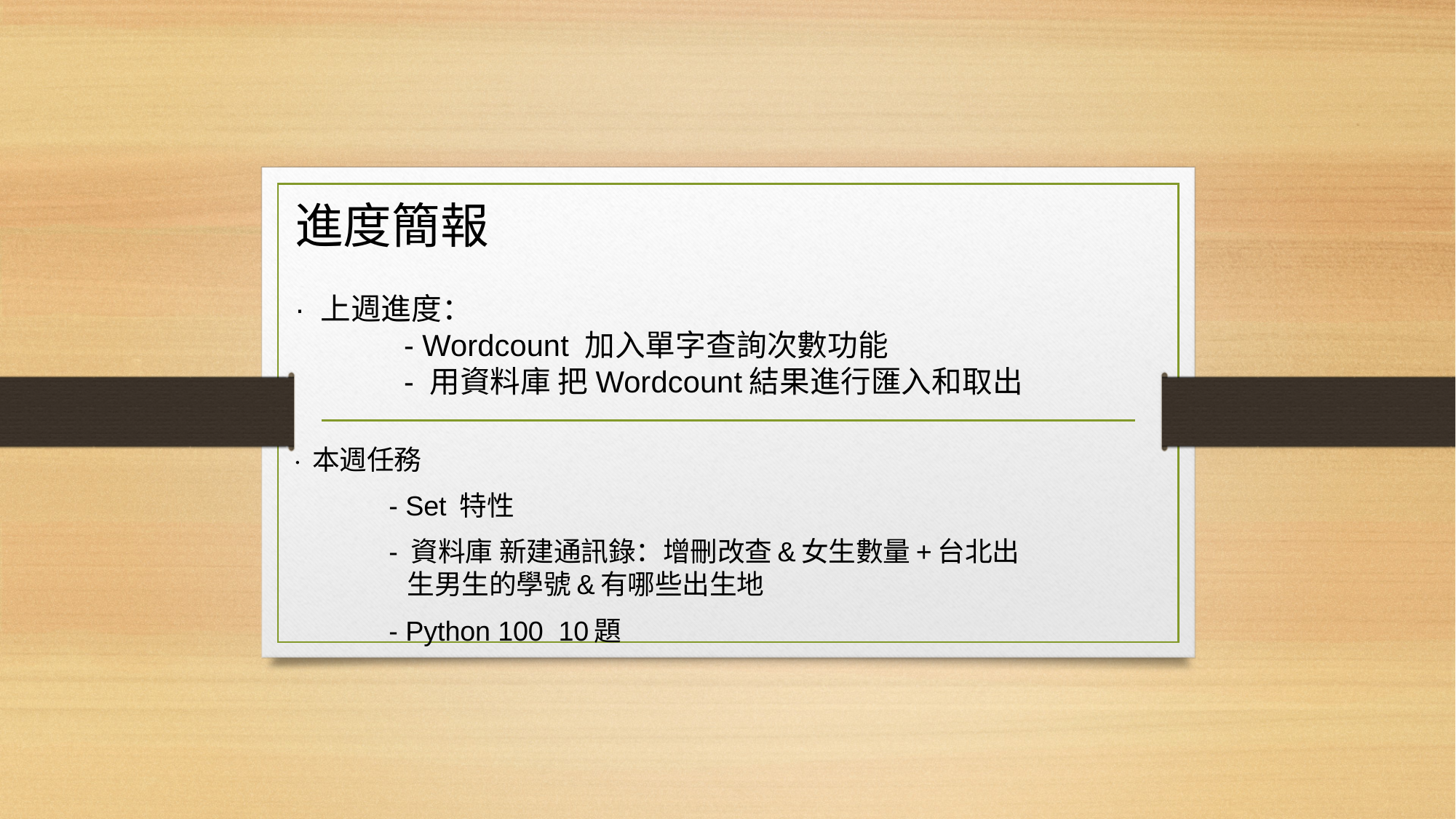

進度簡報

· 上週進度：
	- Wordcount 加入單字查詢次數功能
	- 用資料庫 把Wordcount結果進行匯入和取出
· 本週任務
	- Set 特性
	- 資料庫 新建通訊錄：增刪改查&女生數量+台北出  	 	   生男生的學號&有哪些出生地
	- Python 100  10題